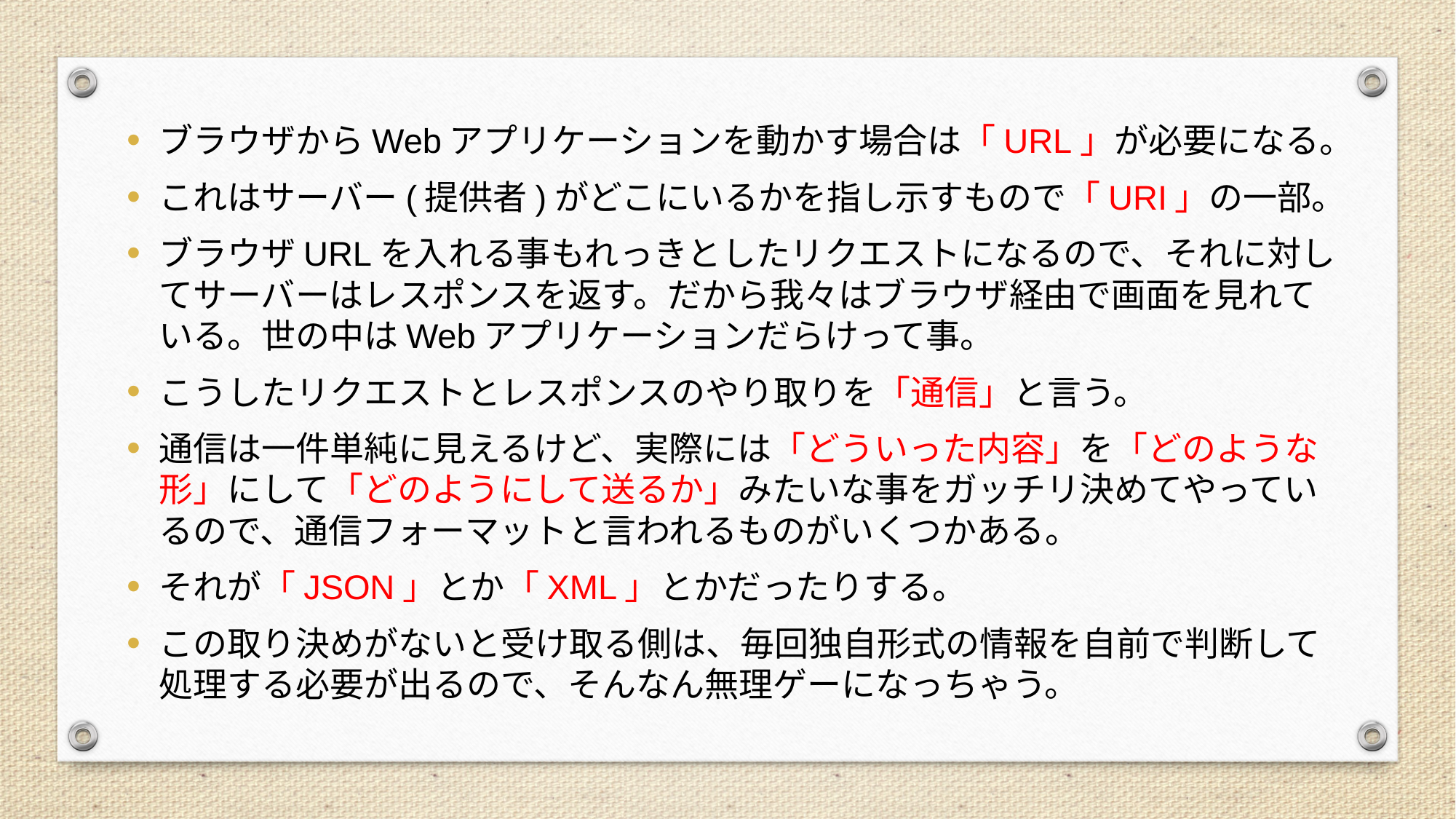

ブラウザからWebアプリケーションを動かす場合は「URL」が必要になる。
これはサーバー(提供者)がどこにいるかを指し示すもので「URI」の一部。
ブラウザURLを入れる事もれっきとしたリクエストになるので、それに対してサーバーはレスポンスを返す。だから我々はブラウザ経由で画面を見れている。世の中はWebアプリケーションだらけって事。
こうしたリクエストとレスポンスのやり取りを「通信」と言う。
通信は一件単純に見えるけど、実際には「どういった内容」を「どのような形」にして「どのようにして送るか」みたいな事をガッチリ決めてやっているので、通信フォーマットと言われるものがいくつかある。
それが「JSON」とか「XML」とかだったりする。
この取り決めがないと受け取る側は、毎回独自形式の情報を自前で判断して処理する必要が出るので、そんなん無理ゲーになっちゃう。